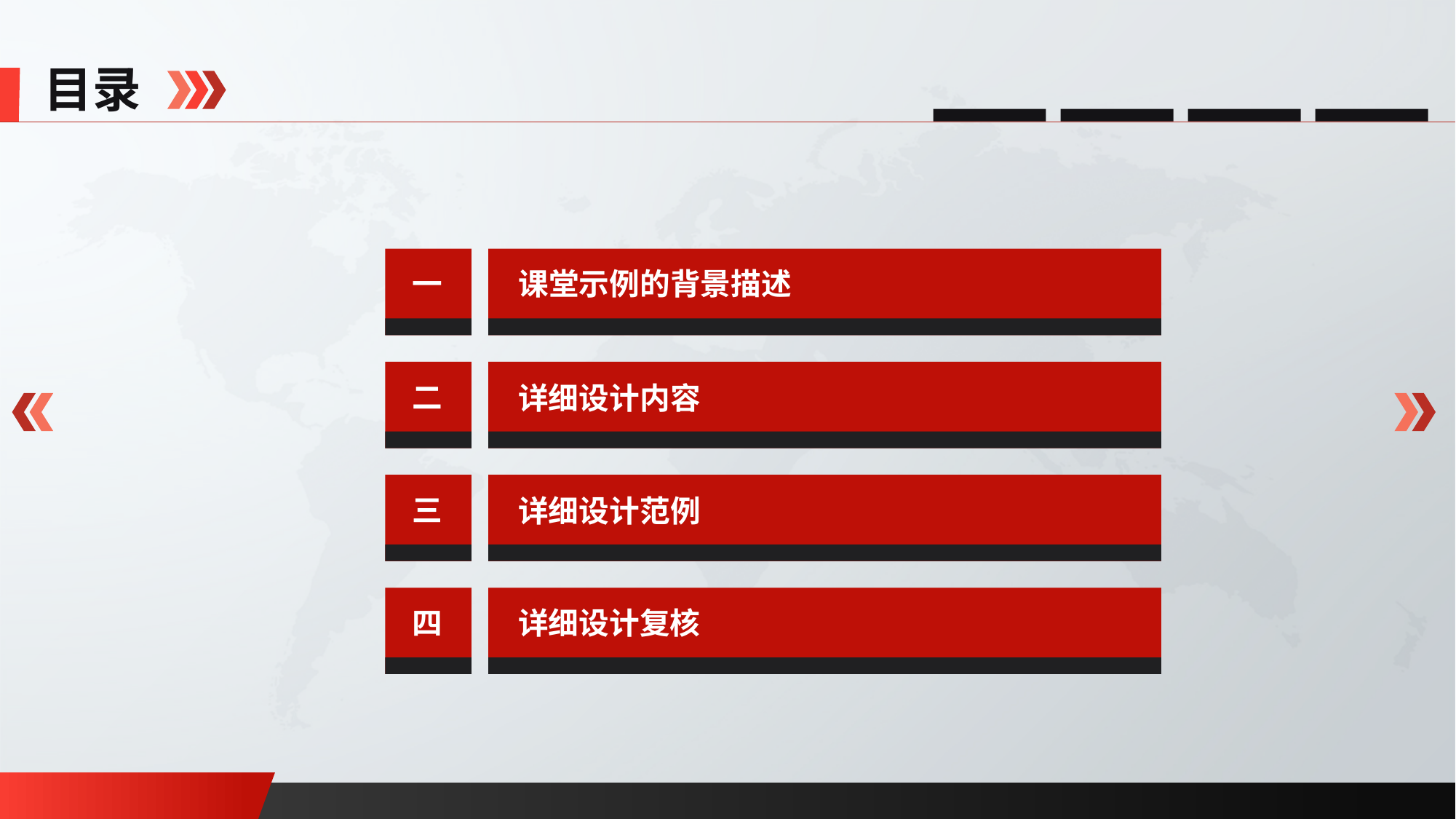

目录

一
课堂示例的背景描述

二

详细设计内容

三

详细设计范例

四
详细设计复核